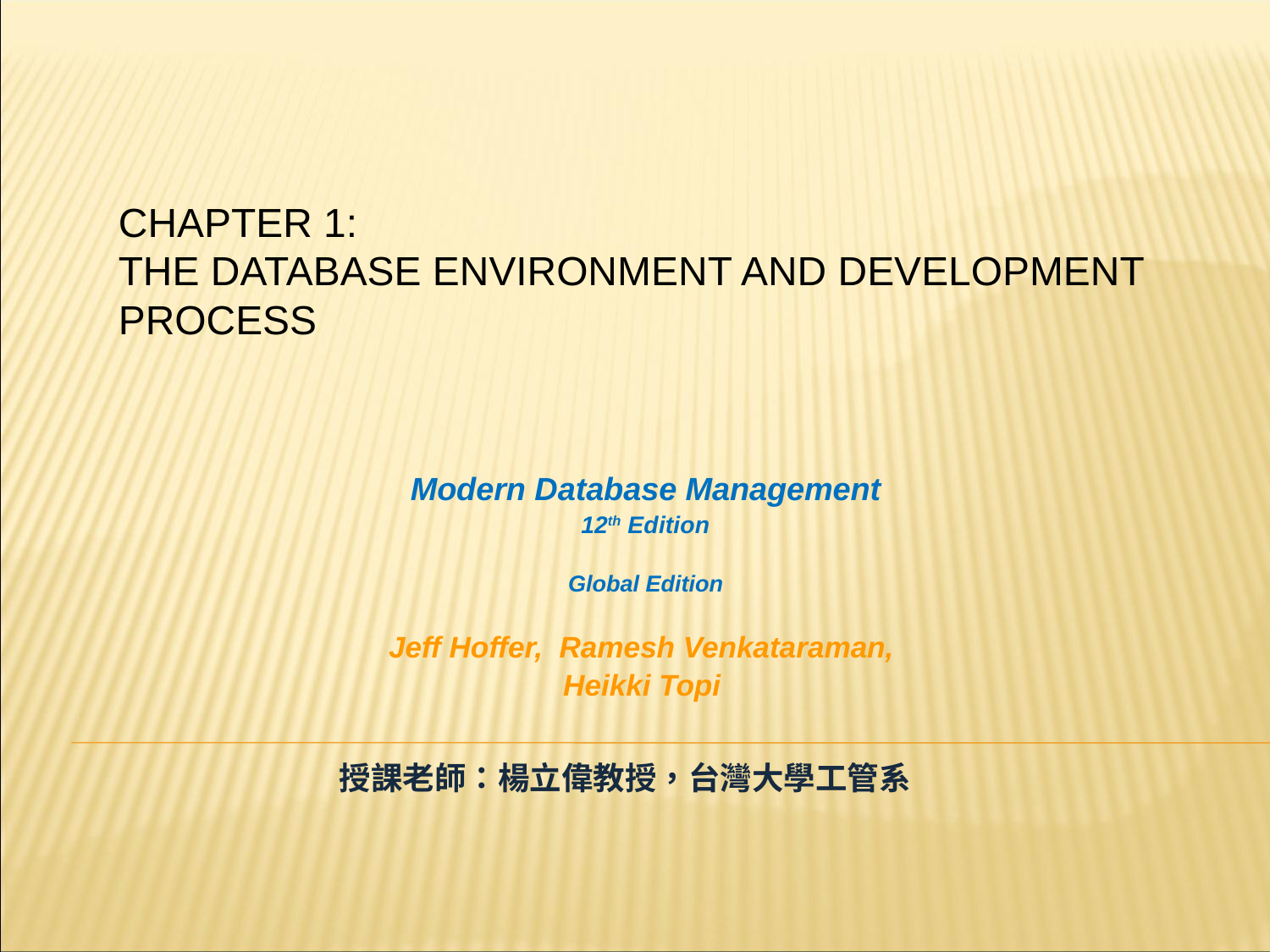

# Chapter 1: The Database Environment and Development Process
Modern Database Management
12th Edition

Global Edition

Jeff Hoffer,  Ramesh Venkataraman,
Heikki Topi
授課老師：楊立偉教授，台灣大學工管系